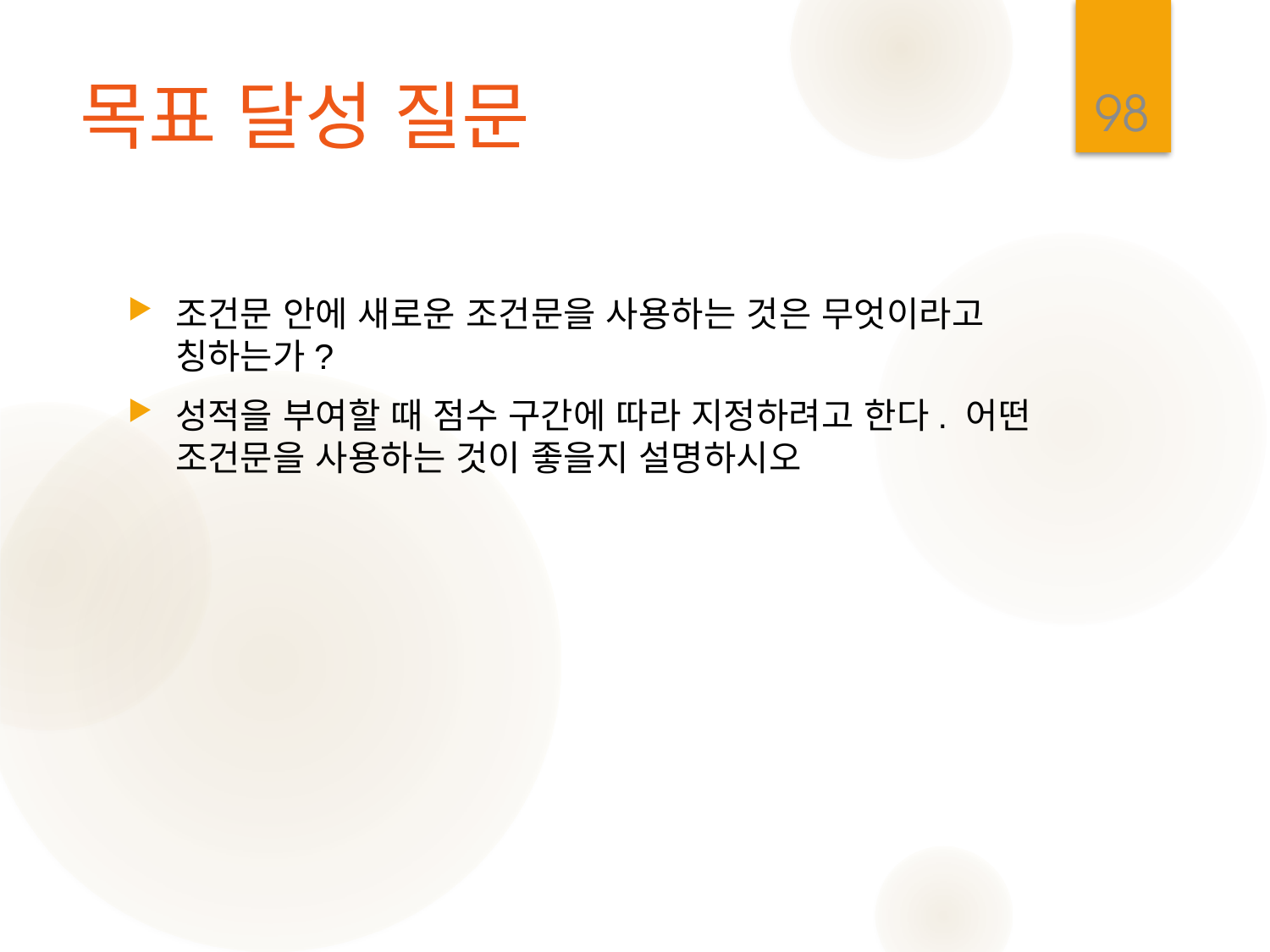

98
# 목표 달성 질문
조건문 안에 새로운 조건문을 사용하는 것은 무엇이라고 칭하는가?
성적을 부여할 때 점수 구간에 따라 지정하려고 한다. 어떤 조건문을 사용하는 것이 좋을지 설명하시오